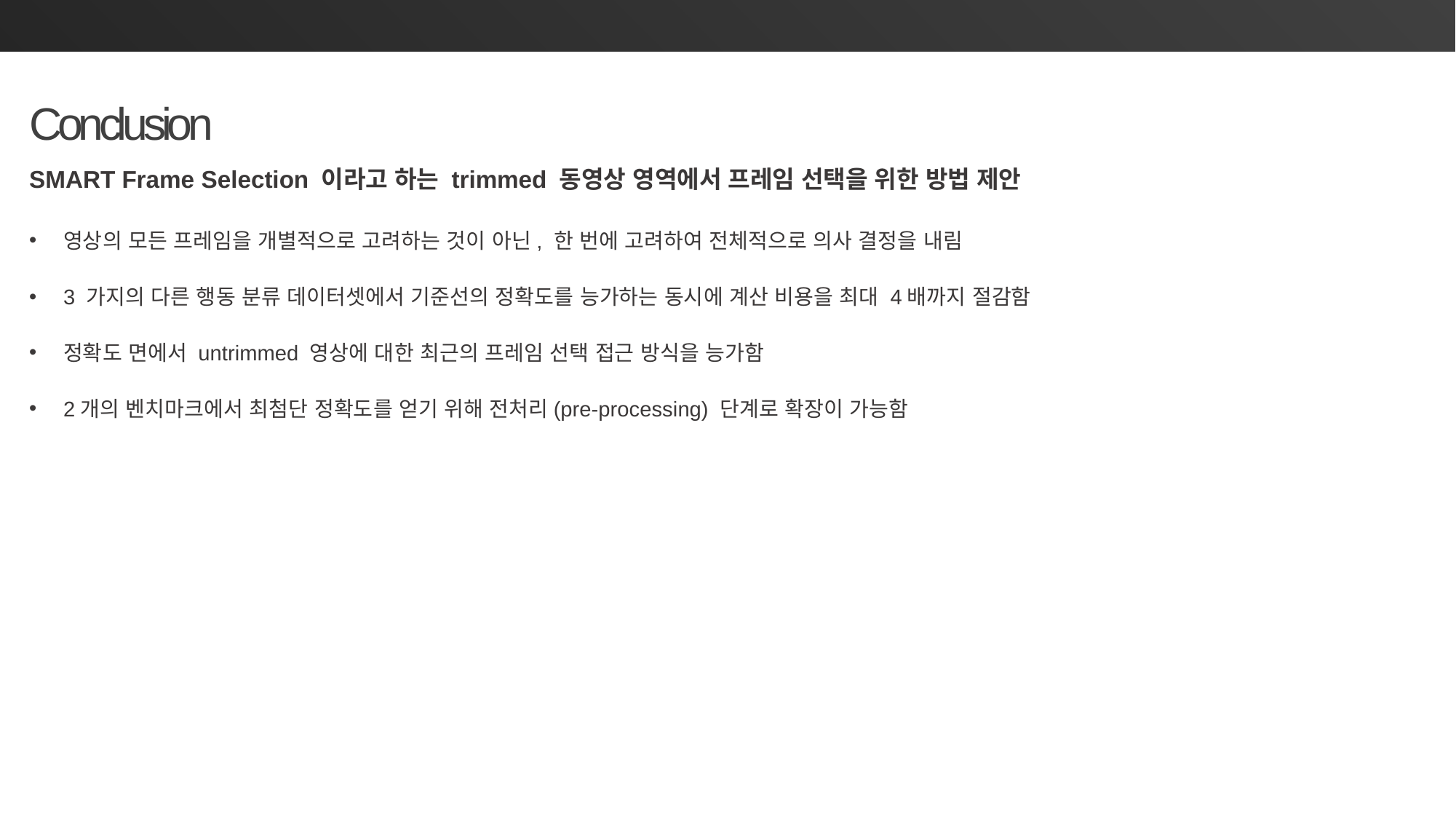

Conclusion
SMART Frame Selection 이라고 하는 trimmed 동영상 영역에서 프레임 선택을 위한 방법 제안

영상의 모든 프레임을 개별적으로 고려하는 것이 아닌, 한 번에 고려하여 전체적으로 의사 결정을 내림

3 가지의 다른 행동 분류 데이터셋에서 기준선의 정확도를 능가하는 동시에 계산 비용을 최대 4배까지 절감함

정확도 면에서 untrimmed 영상에 대한 최근의 프레임 선택 접근 방식을 능가함

2개의 벤치마크에서 최첨단 정확도를 얻기 위해 전처리(pre-processing) 단계로 확장이 가능함